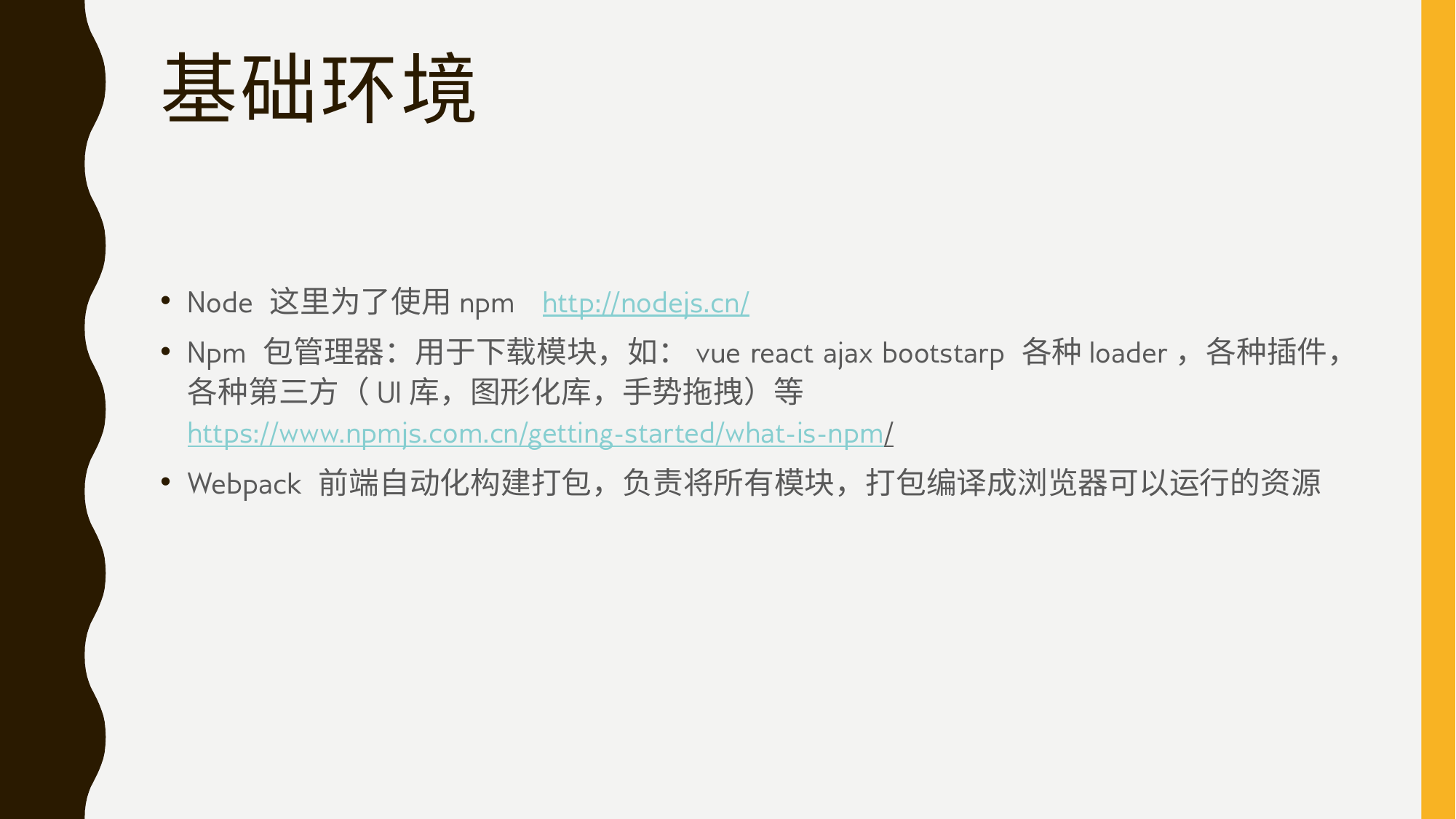

# 基础环境
Node 这里为了使用npm   http://nodejs.cn/
Npm 包管理器：用于下载模块，如：vue react ajax bootstarp 各种loader，各种插件，各种第三方（UI库，图形化库，手势拖拽）等   https://www.npmjs.com.cn/getting-started/what-is-npm/
Webpack 前端自动化构建打包，负责将所有模块，打包编译成浏览器可以运行的资源